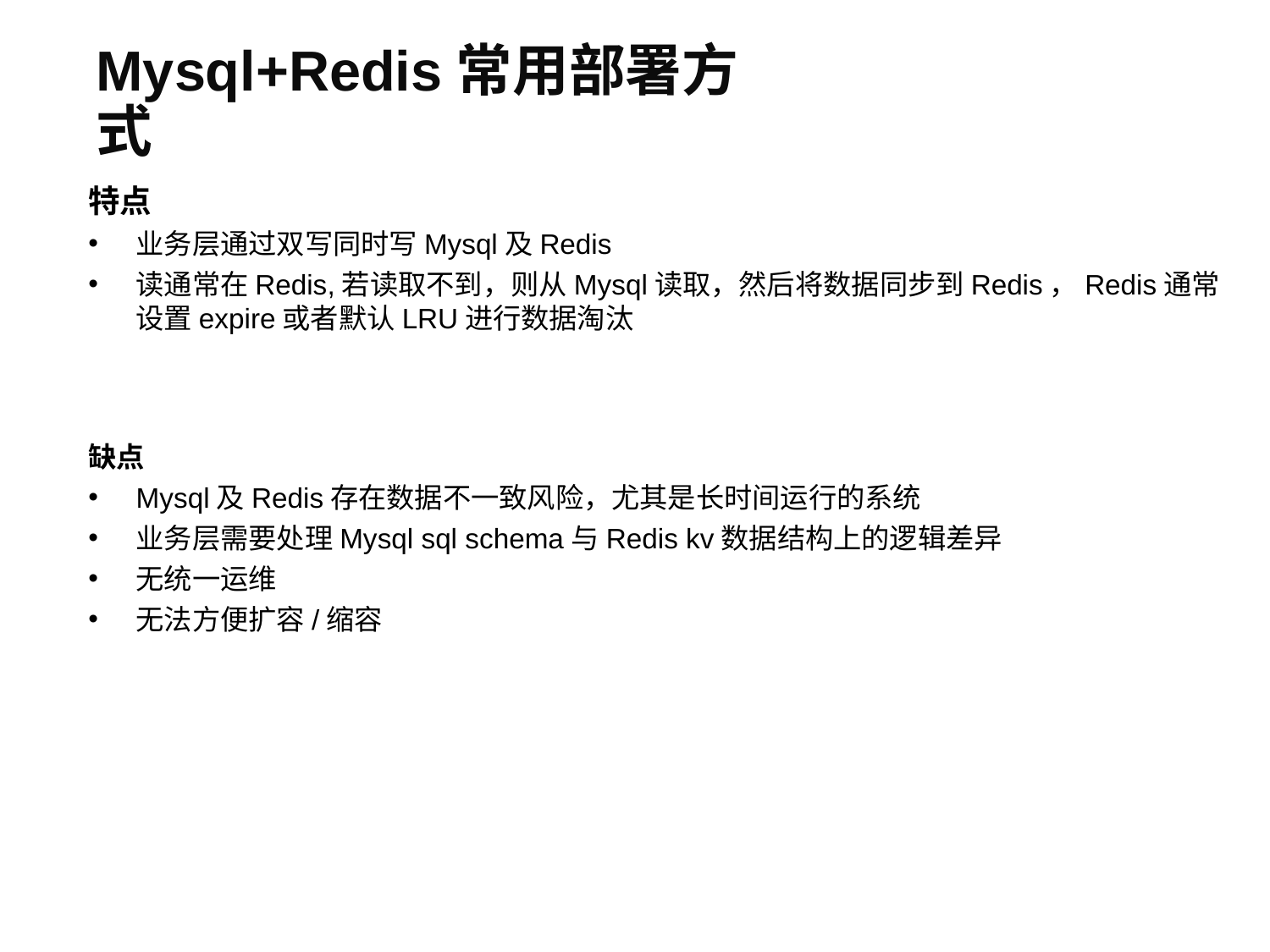

Mysql+Redis常用部署方式
特点
业务层通过双写同时写Mysql及Redis
读通常在Redis,若读取不到，则从Mysql读取，然后将数据同步到Redis，Redis通常设置expire或者默认LRU进行数据淘汰

缺点
Mysql及Redis存在数据不一致风险，尤其是长时间运行的系统
业务层需要处理Mysql sql schema与Redis kv数据结构上的逻辑差异
无统一运维
无法方便扩容/缩容